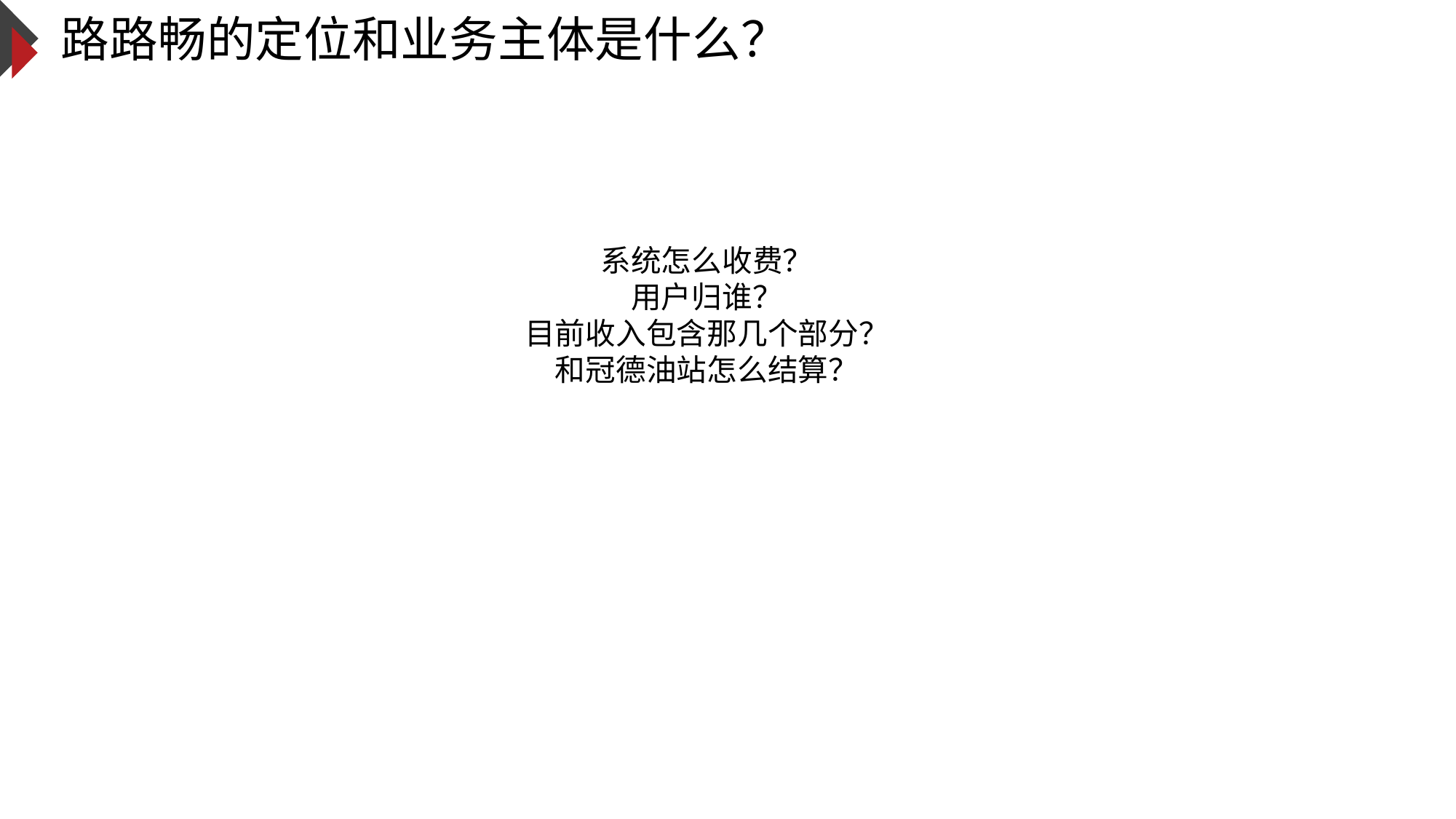

# 路路畅的定位和业务主体是什么？
系统怎么收费？
用户归谁？
目前收入包含那几个部分？
和冠德油站怎么结算？